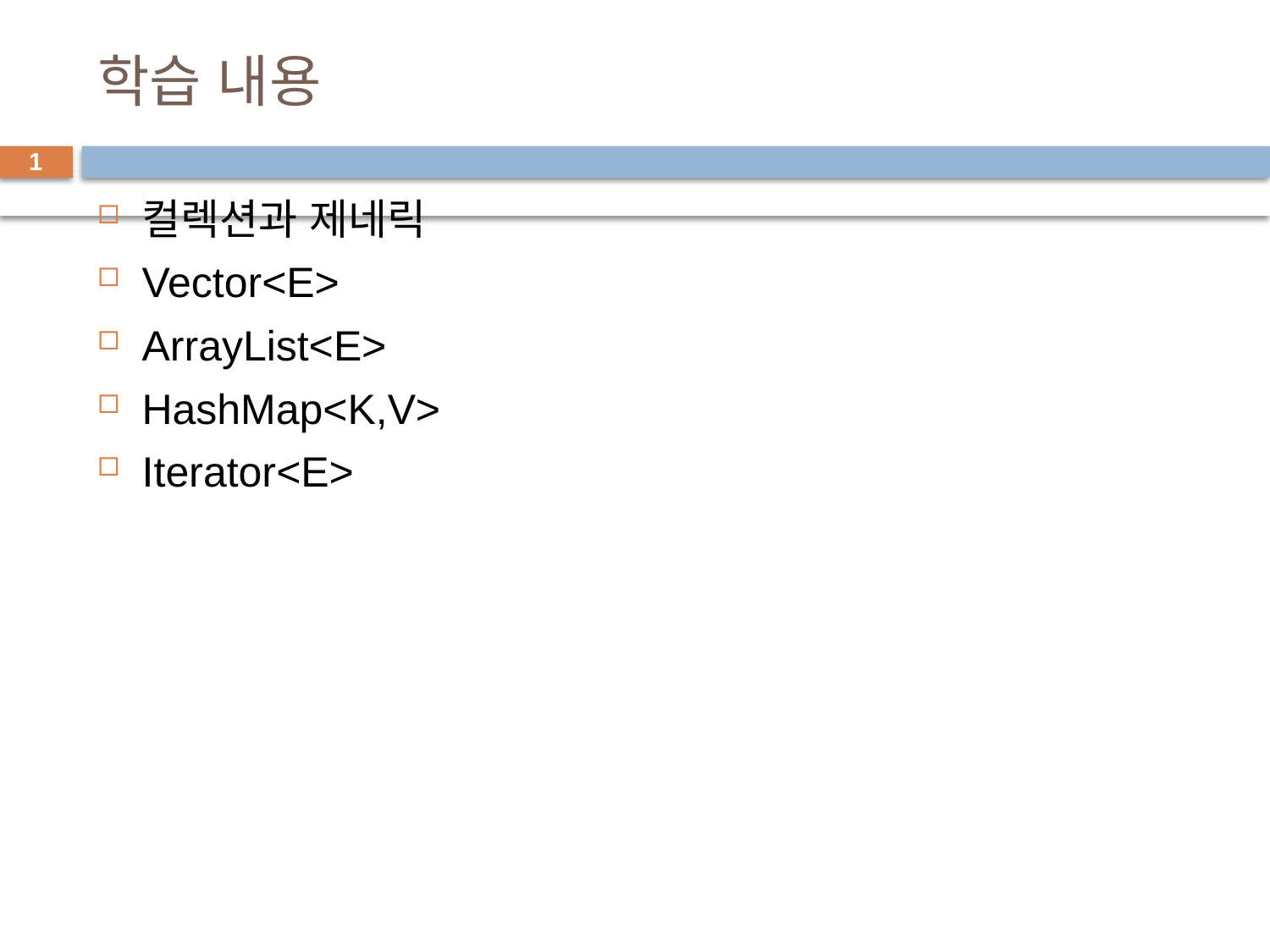

# 학습 내용
1
컬렉션과 제네릭
Vector<E>
ArrayList<E>
HashMap<K,V>
Iterator<E>